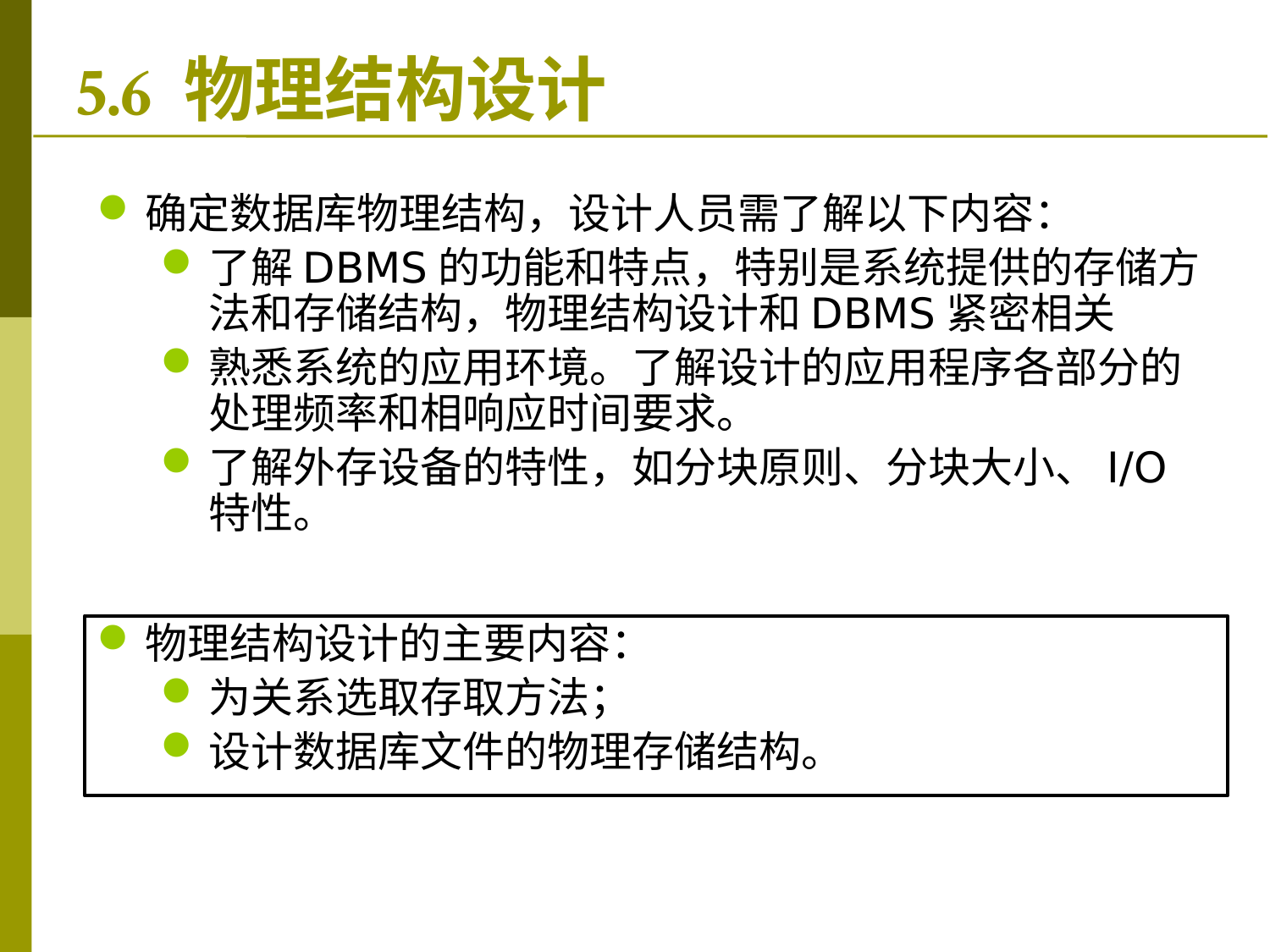

# 5.6 物理结构设计
确定数据库物理结构，设计人员需了解以下内容：
了解DBMS的功能和特点，特别是系统提供的存储方法和存储结构，物理结构设计和DBMS紧密相关
熟悉系统的应用环境。了解设计的应用程序各部分的处理频率和相响应时间要求。
了解外存设备的特性，如分块原则、分块大小、I/O特性。

物理结构设计的主要内容：
为关系选取存取方法；
设计数据库文件的物理存储结构。